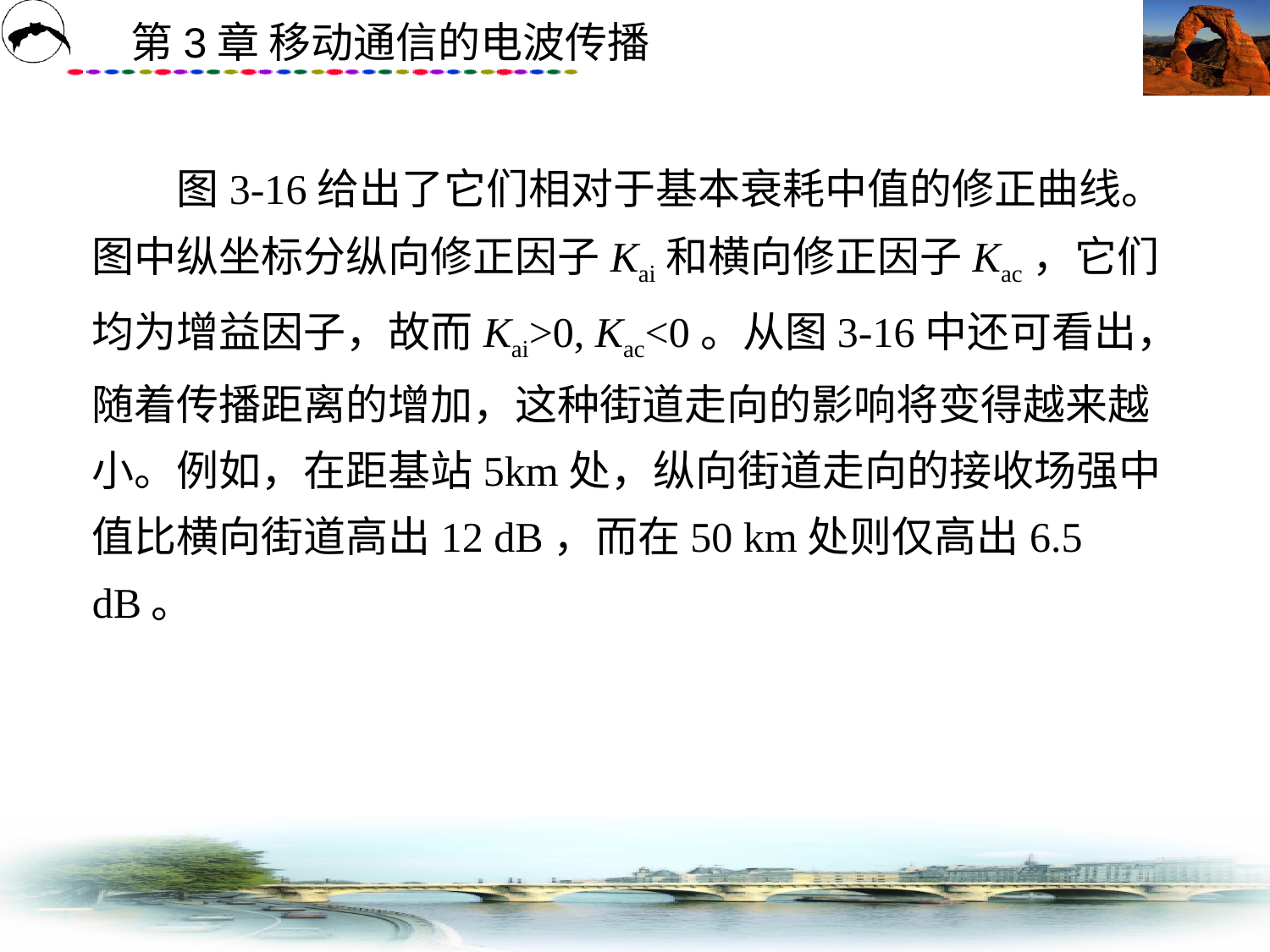

# 图3-16给出了它们相对于基本衰耗中值的修正曲线。图中纵坐标分纵向修正因子Kai和横向修正因子Kac，它们均为增益因子，故而Kai>0, Kac<0。从图3-16中还可看出，随着传播距离的增加，这种街道走向的影响将变得越来越小。例如，在距基站5km处，纵向街道走向的接收场强中值比横向街道高出12 dB，而在50 km处则仅高出6.5 dB。